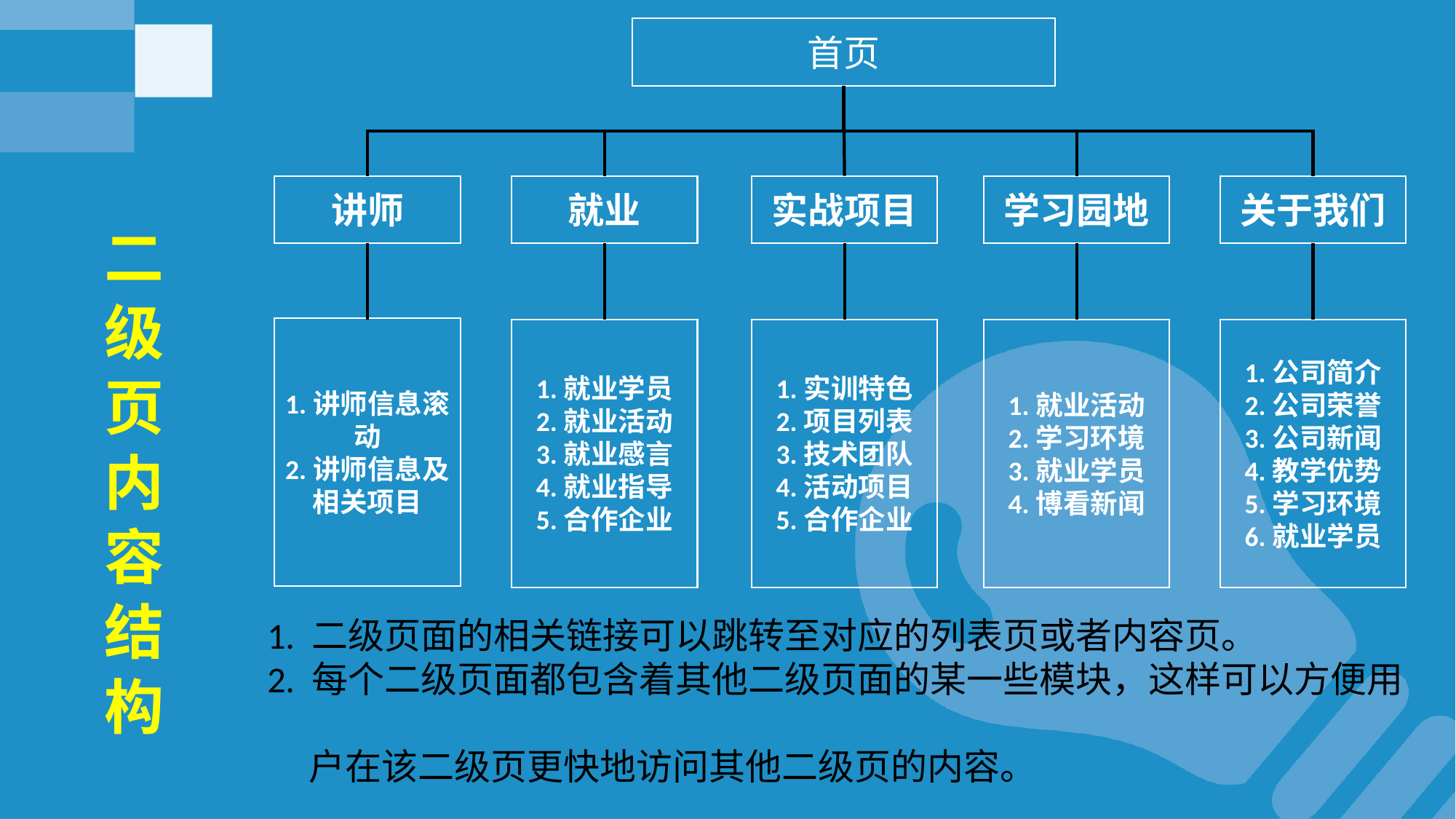

首页

二
级
页
内
容
结
构

讲师
就业
实战项目
学习园地
关于我们
1.讲师信息滚动
2.讲师信息及相关项目
1.就业学员
2.就业活动
3.就业感言
4.就业指导
5.合作企业
1.实训特色
2.项目列表
3.技术团队
4.活动项目
5.合作企业
1.就业活动
2.学习环境
3.就业学员
4.博看新闻
1.公司简介
2.公司荣誉
3.公司新闻
4.教学优势
5.学习环境
6.就业学员
1. 二级页面的相关链接可以跳转至对应的列表页或者内容页。
2. 每个二级页面都包含着其他二级页面的某一些模块，这样可以方便用
    户在该二级页更快地访问其他二级页的内容。